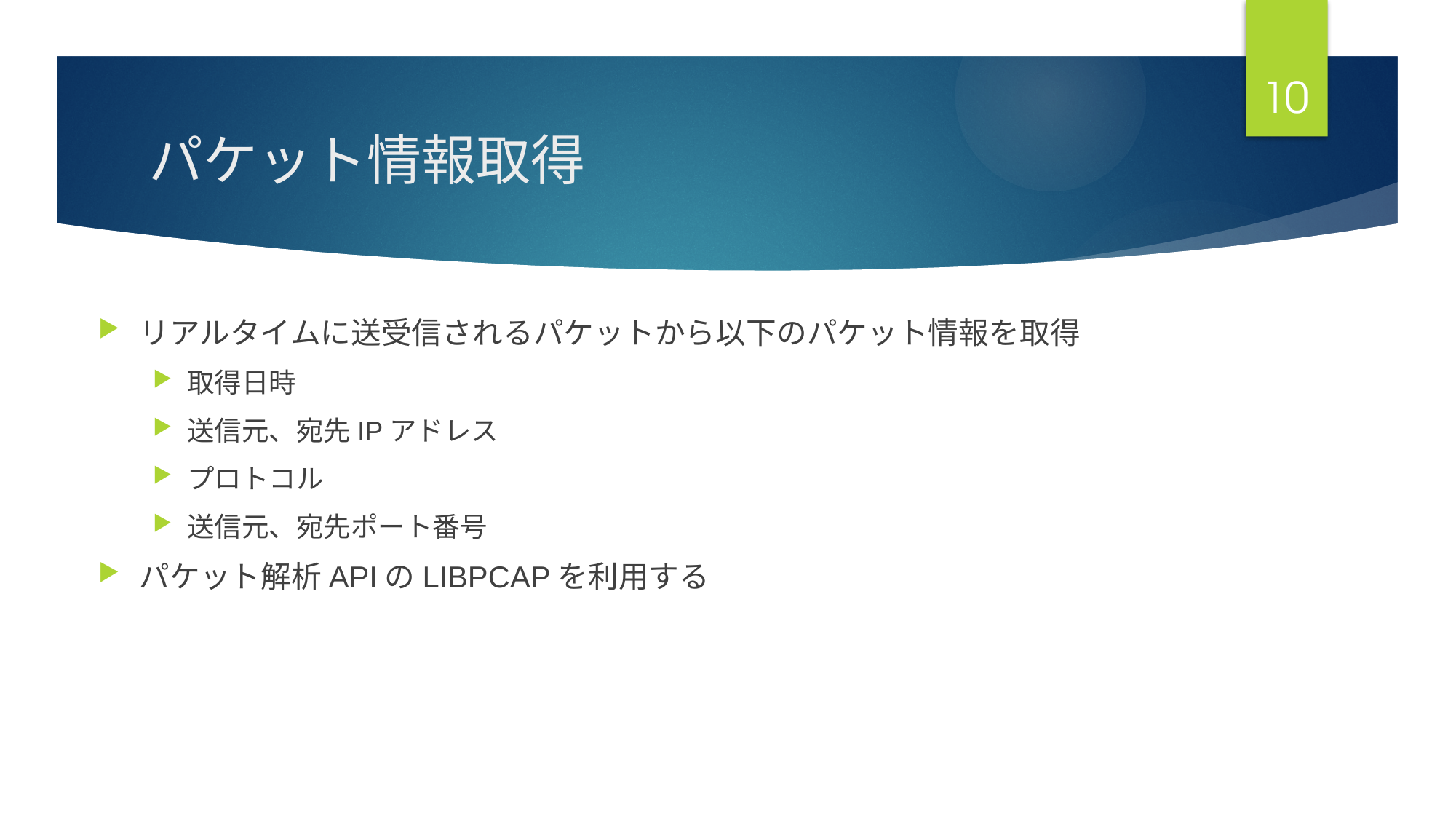

10
# パケット情報取得

リアルタイムに送受信されるパケットから以下のパケット情報を取得
取得日時
送信元、宛先IPアドレス
プロトコル
送信元、宛先ポート番号
パケット解析APIのLIBPCAPを利用する